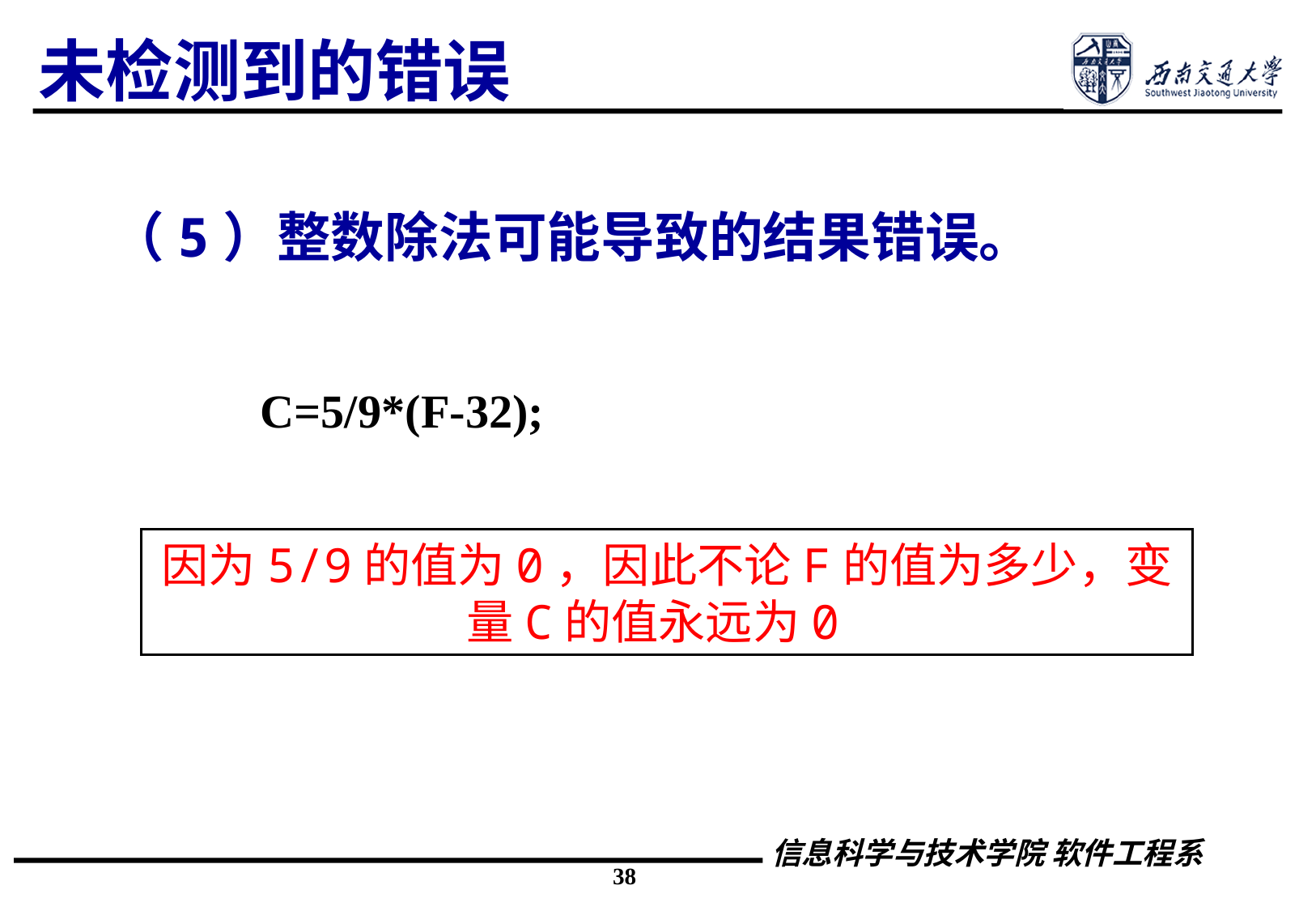

# 未检测到的错误
（5）整数除法可能导致的结果错误。
C=5/9*(F-32);
因为5/9的值为0，因此不论F的值为多少，变量C的值永远为0
38